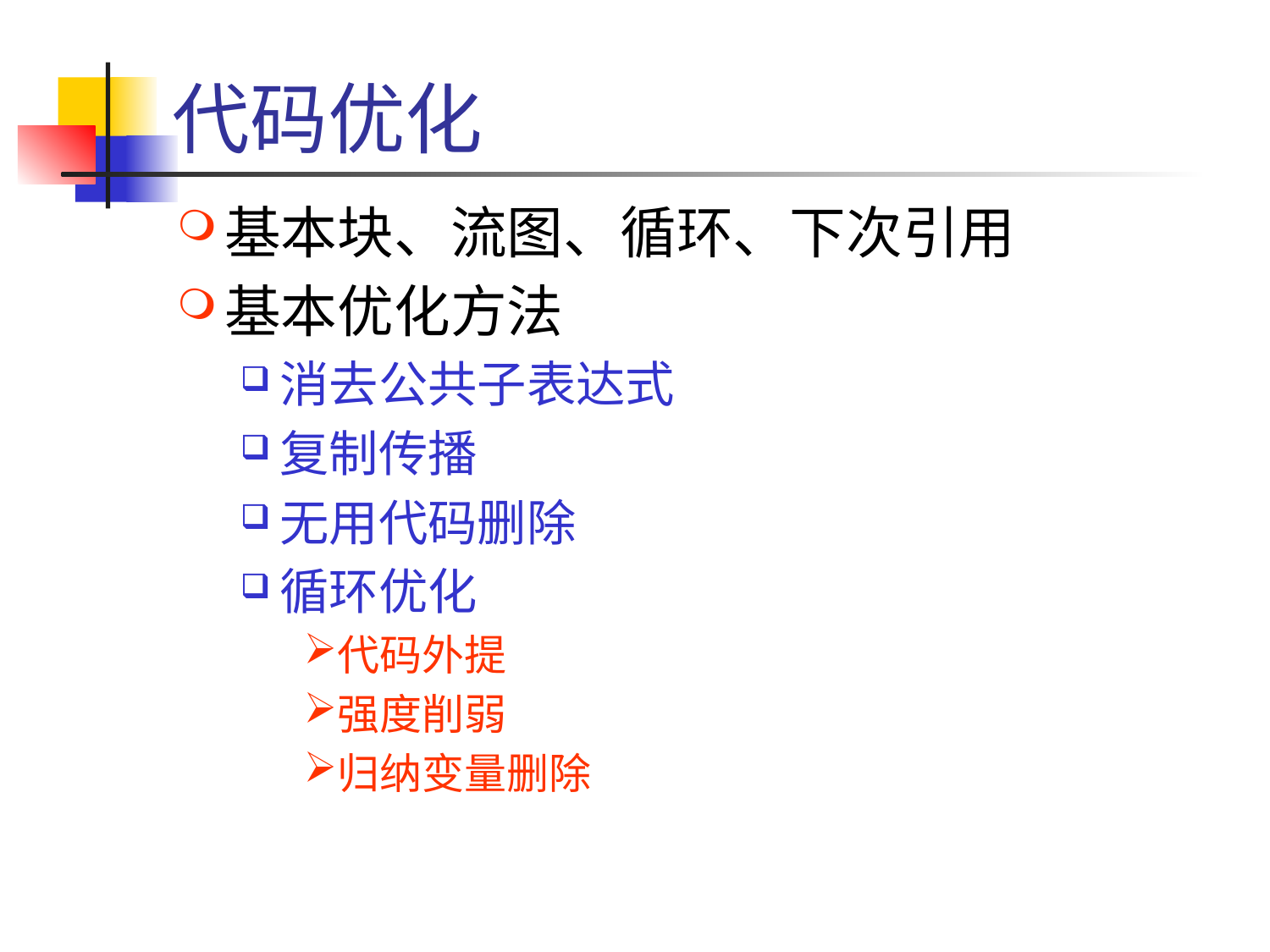

# 代码优化
基本块、流图、循环、下次引用
基本优化方法
消去公共子表达式
复制传播
无用代码删除
循环优化
代码外提
强度削弱
归纳变量删除